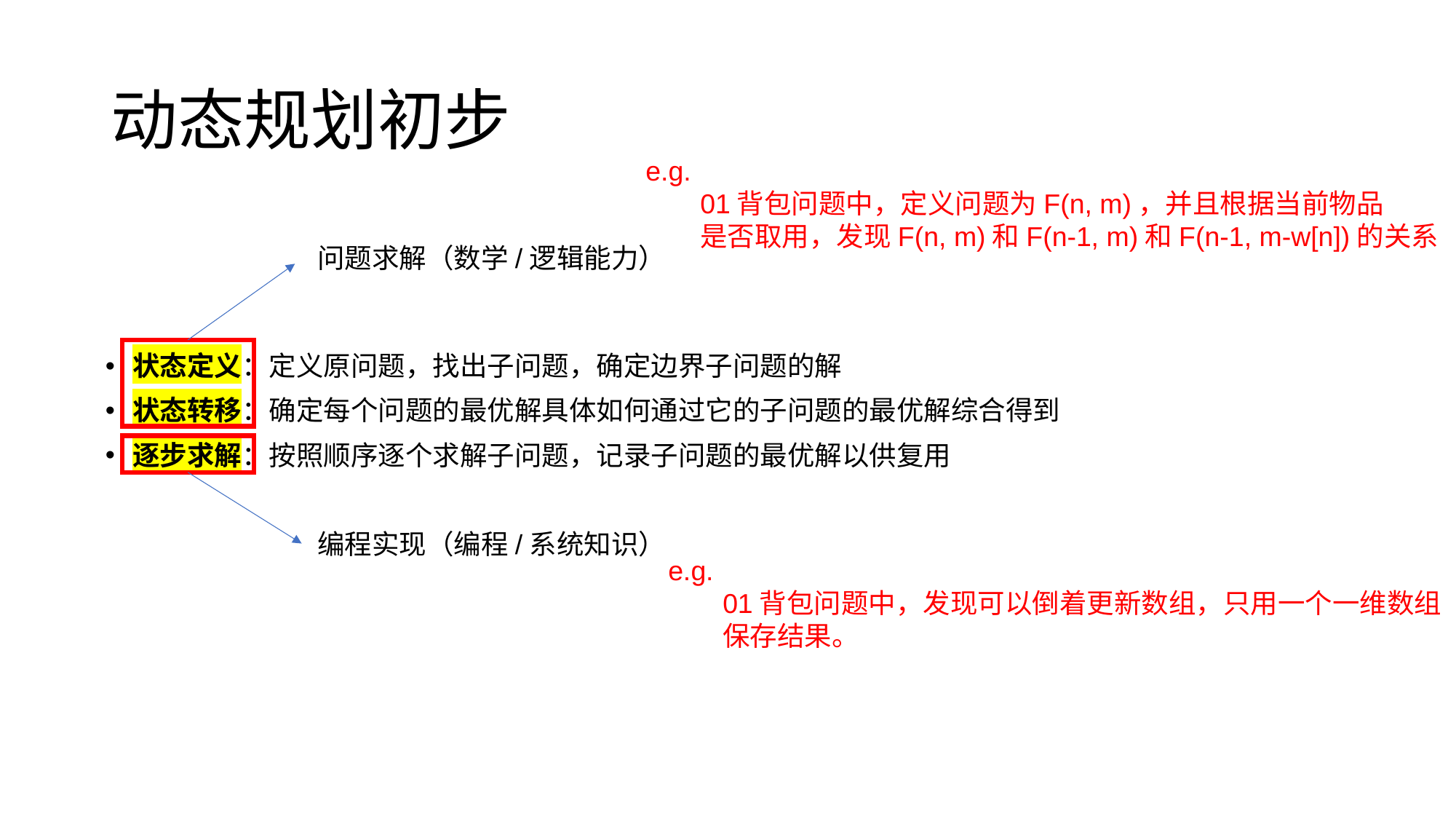

# 动态规划初步
e.g.
01背包问题中，定义问题为F(n, m)，并且根据当前物品
是否取用，发现F(n, m)和F(n-1, m)和F(n-1, m-w[n])的关系
问题求解（数学/逻辑能力）

状态定义：定义原问题，找出子问题，确定边界子问题的解
状态转移：确定每个问题的最优解具体如何通过它的子问题的最优解综合得到
逐步求解：按照顺序逐个求解子问题，记录子问题的最优解以供复用

编程实现（编程/系统知识）
e.g.
01背包问题中，发现可以倒着更新数组，只用一个一维数组
保存结果。